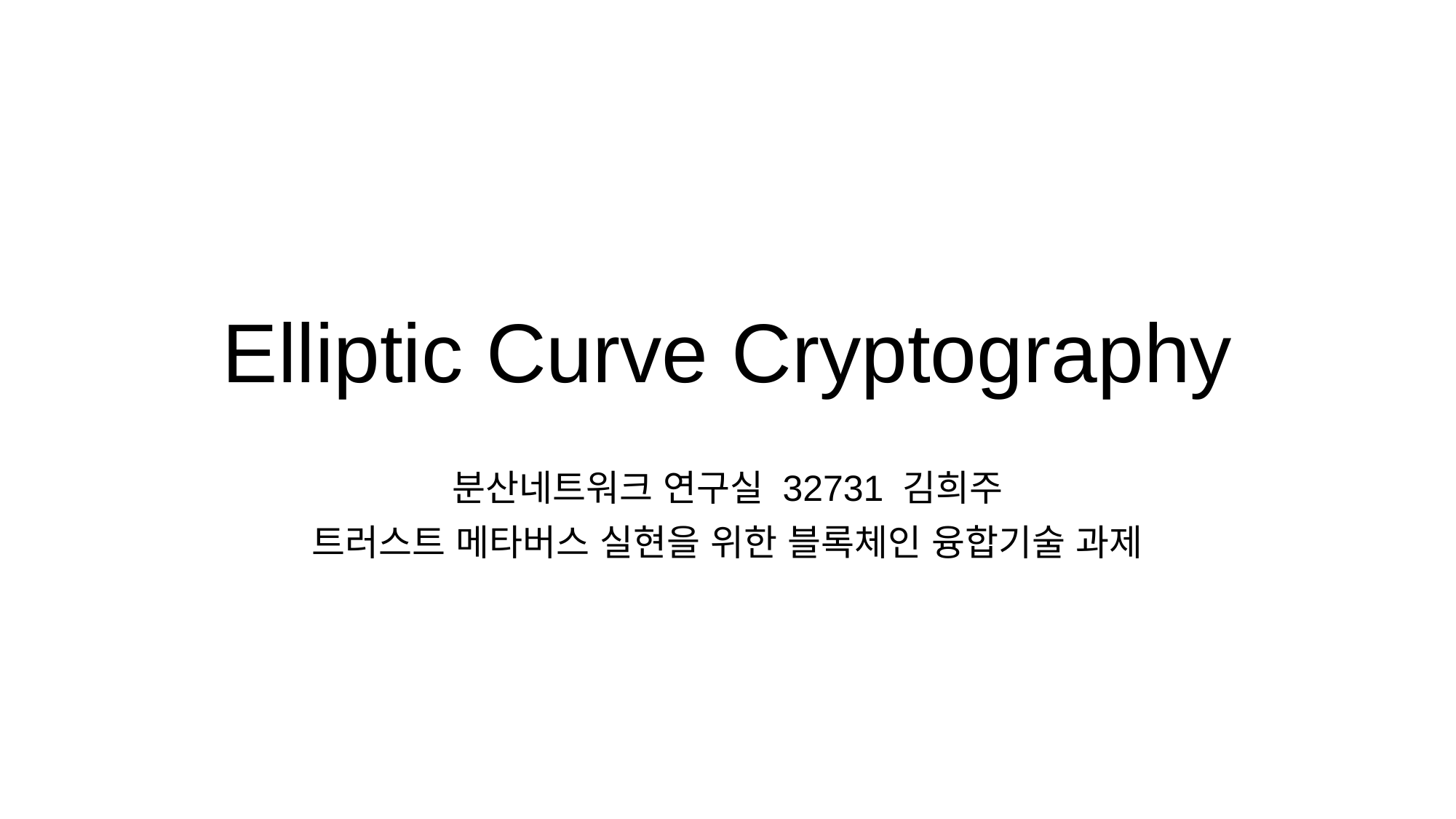

# Elliptic Curve Cryptography
분산네트워크 연구실 32731 김희주
트러스트 메타버스 실현을 위한 블록체인 융합기술 과제